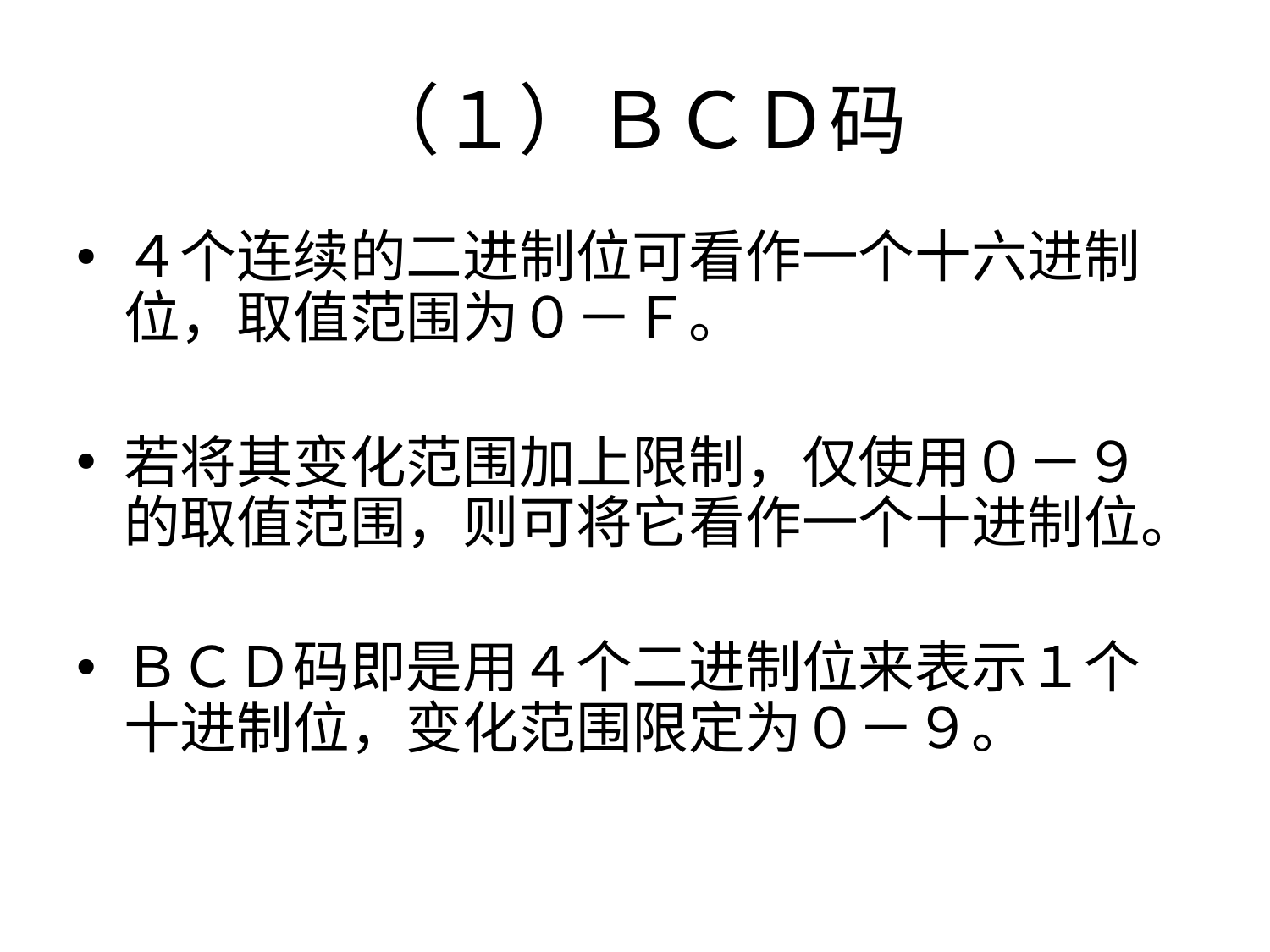

# （１）ＢＣＤ码
４个连续的二进制位可看作一个十六进制位，取值范围为０－Ｆ。

若将其变化范围加上限制，仅使用０－９的取值范围，则可将它看作一个十进制位。

ＢＣＤ码即是用４个二进制位来表示１个十进制位，变化范围限定为０－９。